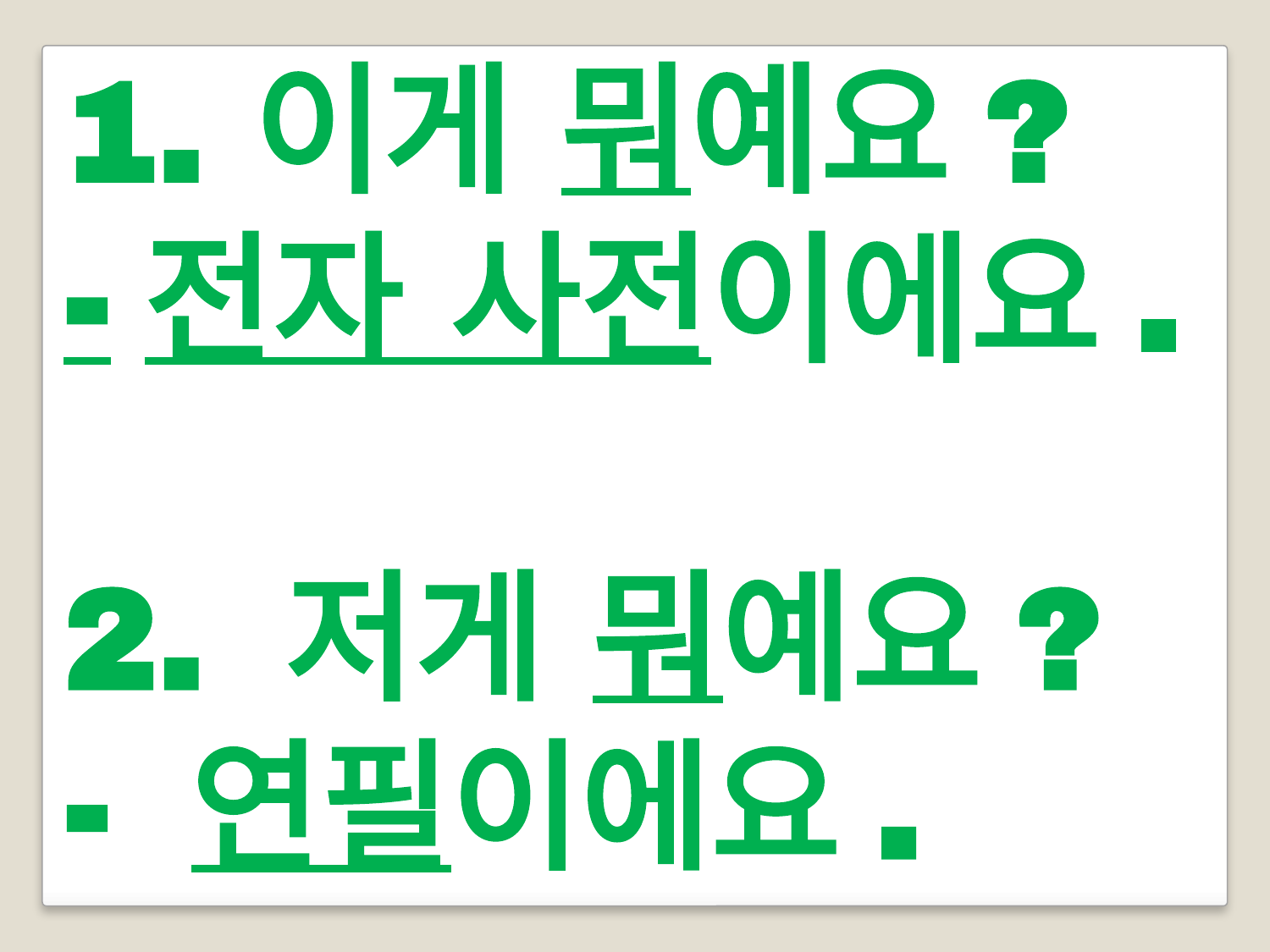

이게 뭐예요?
-전자 사전이에요.

2. 저게 뭐예요?
- 연필이에요.